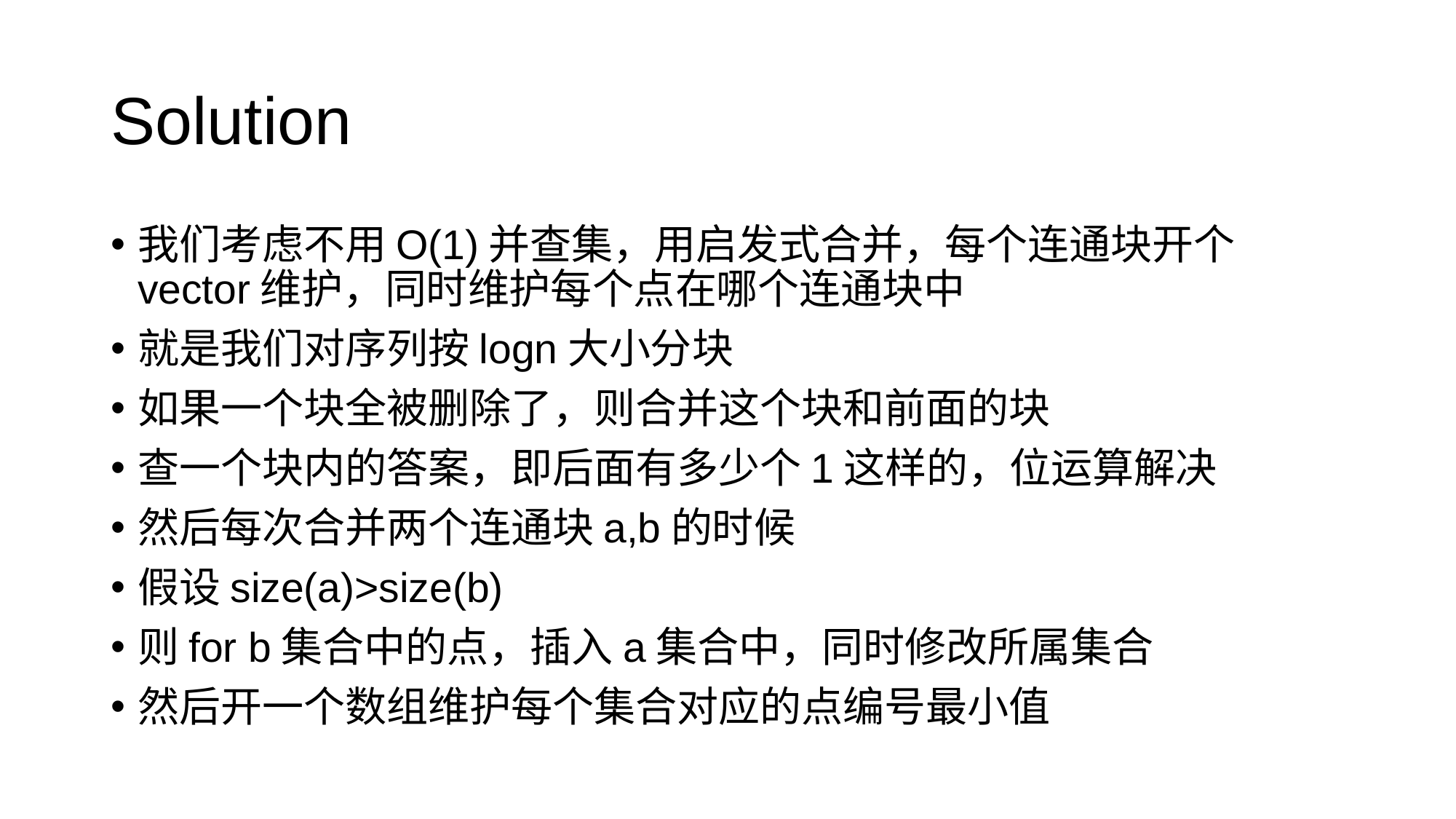

# Solution
我们考虑不用O(1)并查集，用启发式合并，每个连通块开个vector维护，同时维护每个点在哪个连通块中
就是我们对序列按logn大小分块
如果一个块全被删除了，则合并这个块和前面的块
查一个块内的答案，即后面有多少个1这样的，位运算解决
然后每次合并两个连通块a,b的时候
假设size(a)>size(b)
则for b集合中的点，插入a集合中，同时修改所属集合
然后开一个数组维护每个集合对应的点编号最小值